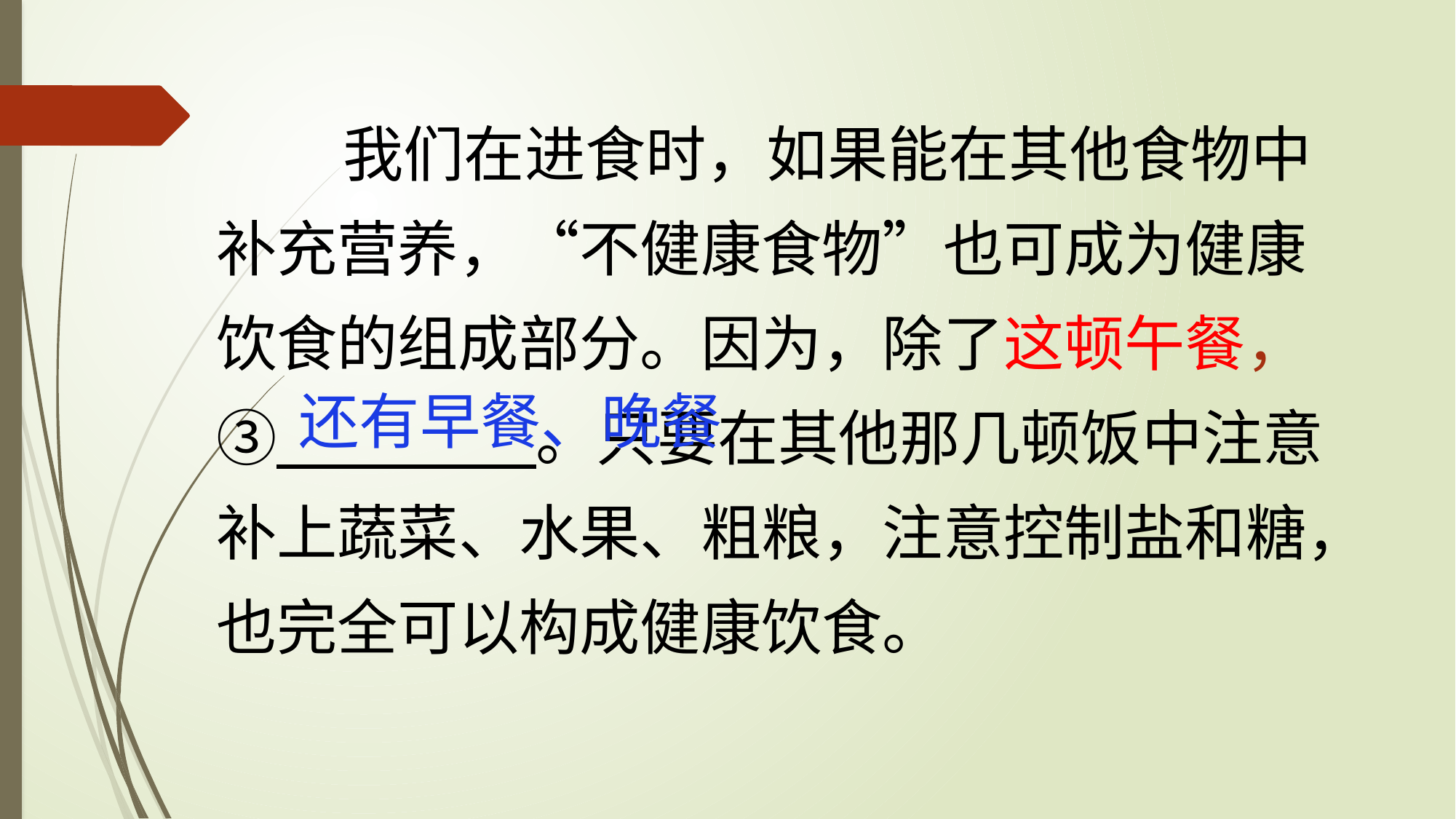

我们在进食时，如果能在其他食物中补充营养，“不健康食物”也可成为健康饮食的组成部分。因为，除了这顿午餐，③                   。只要在其他那几顿饭中注意补上蔬菜、水果、粗粮，注意控制盐和糖，也完全可以构成健康饮食。
还有早餐、晚餐